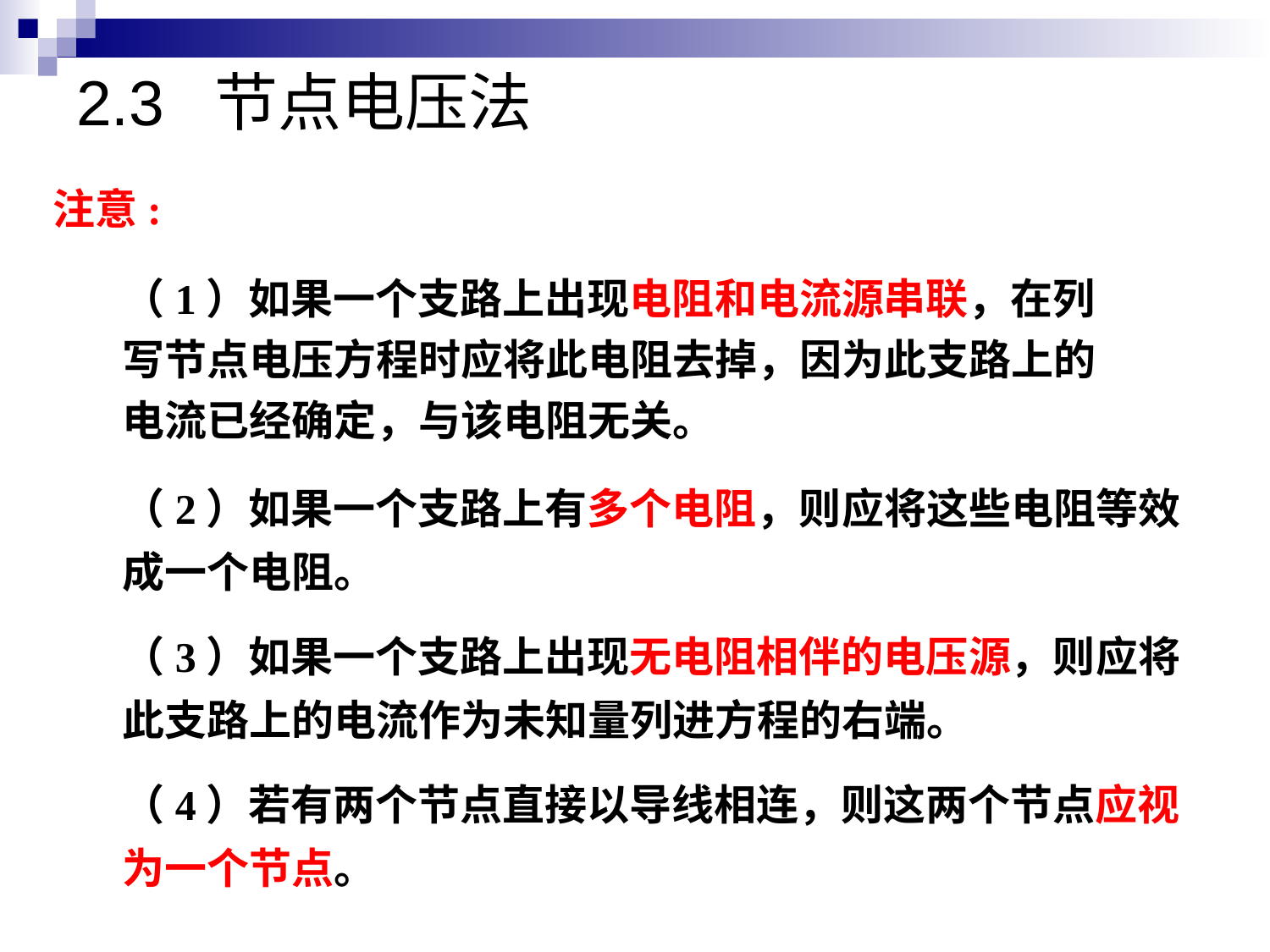

# 2.3  节点电压法
注意:
（1）如果一个支路上出现电阻和电流源串联，在列写节点电压方程时应将此电阻去掉，因为此支路上的电流已经确定，与该电阻无关。
（2）如果一个支路上有多个电阻，则应将这些电阻等效成一个电阻。
（3）如果一个支路上出现无电阻相伴的电压源，则应将此支路上的电流作为未知量列进方程的右端。
（4）若有两个节点直接以导线相连，则这两个节点应视为一个节点。